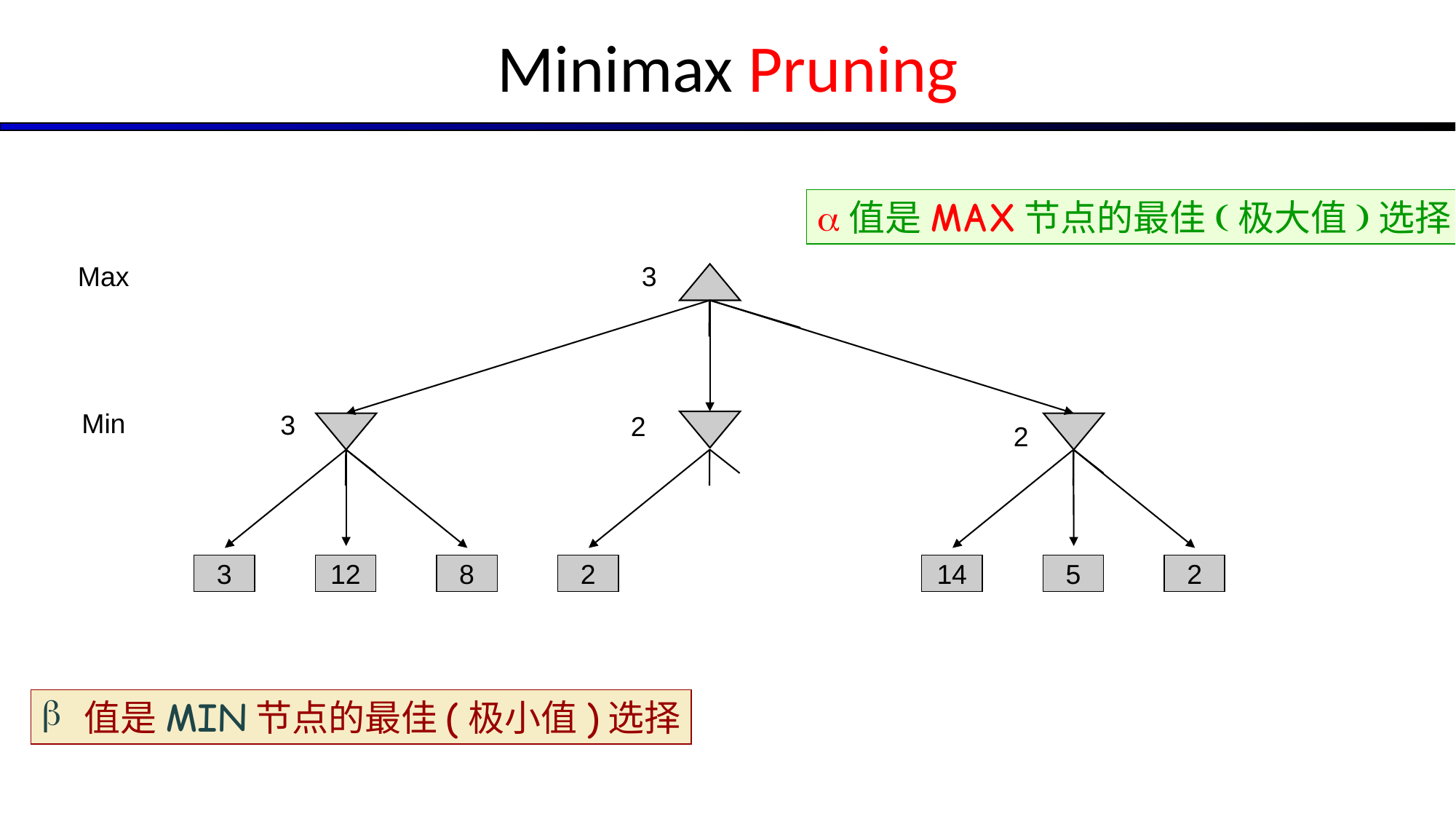

# Minimax Pruning
α值是MAX节点的最佳(极大值)选择
Max
3

Min
3
2
2
2
14
12
8
5
2
3
 值是MIN节点的最佳(极小值)选择